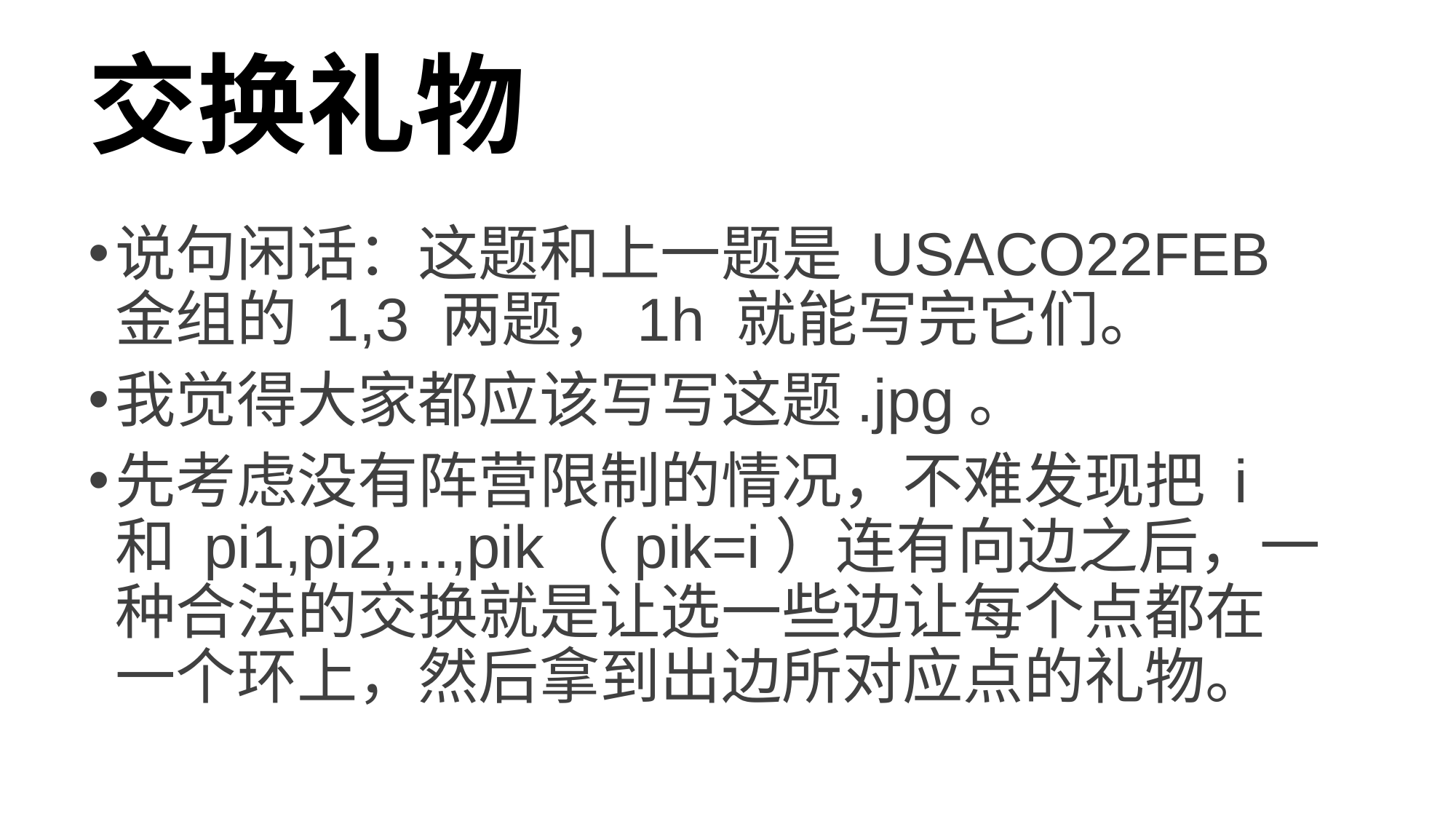

# 交换礼物
说句闲话：这题和上一题是 USACO22FEB 金组的 1,3 两题，1h 就能写完它们。
我觉得大家都应该写写这题.jpg。
先考虑没有阵营限制的情况，不难发现把 i 和 pi1,pi2,...,pik（pik=i）连有向边之后，一种合法的交换就是让选一些边让每个点都在一个环上，然后拿到出边所对应点的礼物。